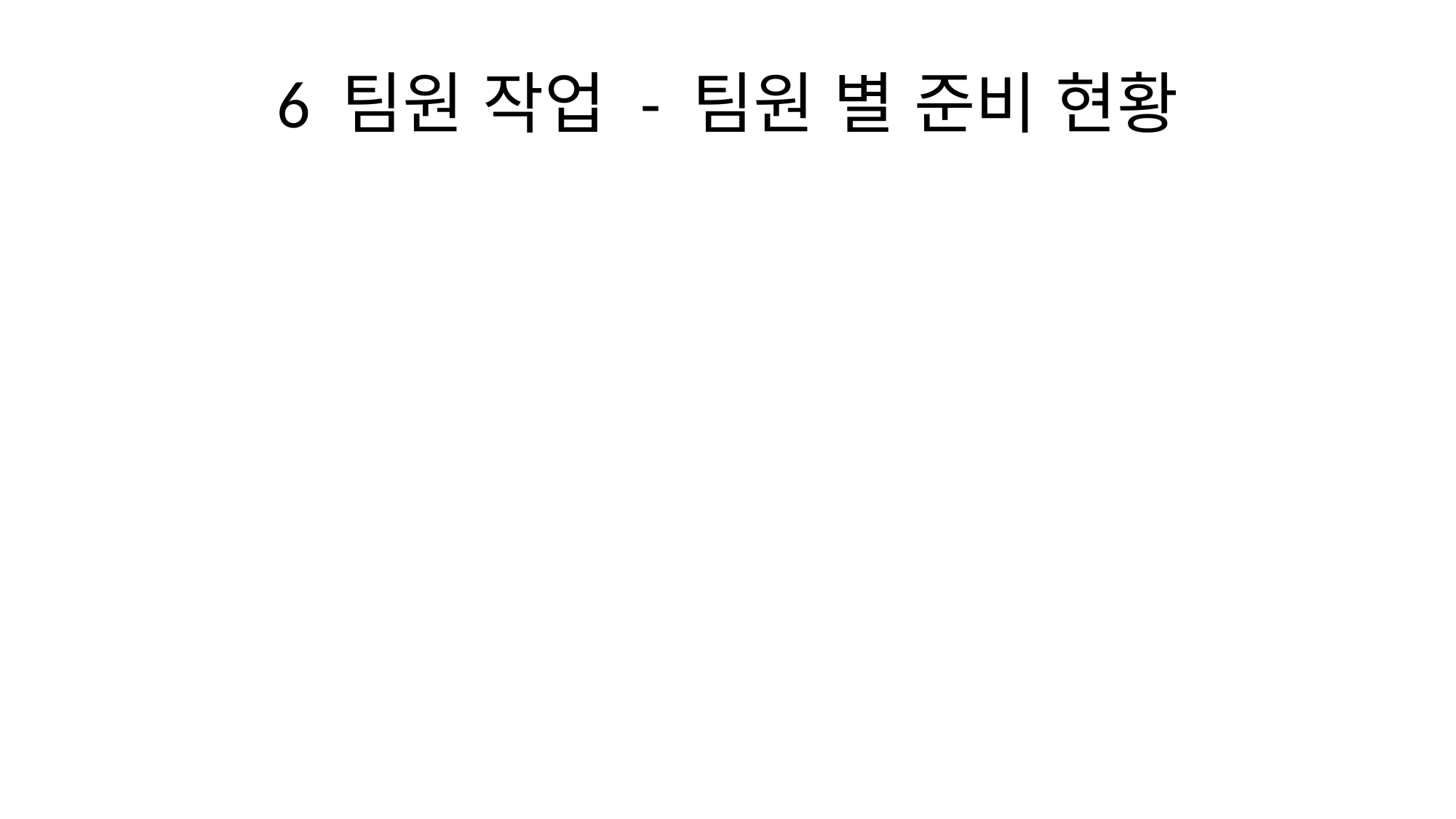

# 6 팀원 작업 - 팀원 별 준비 현황